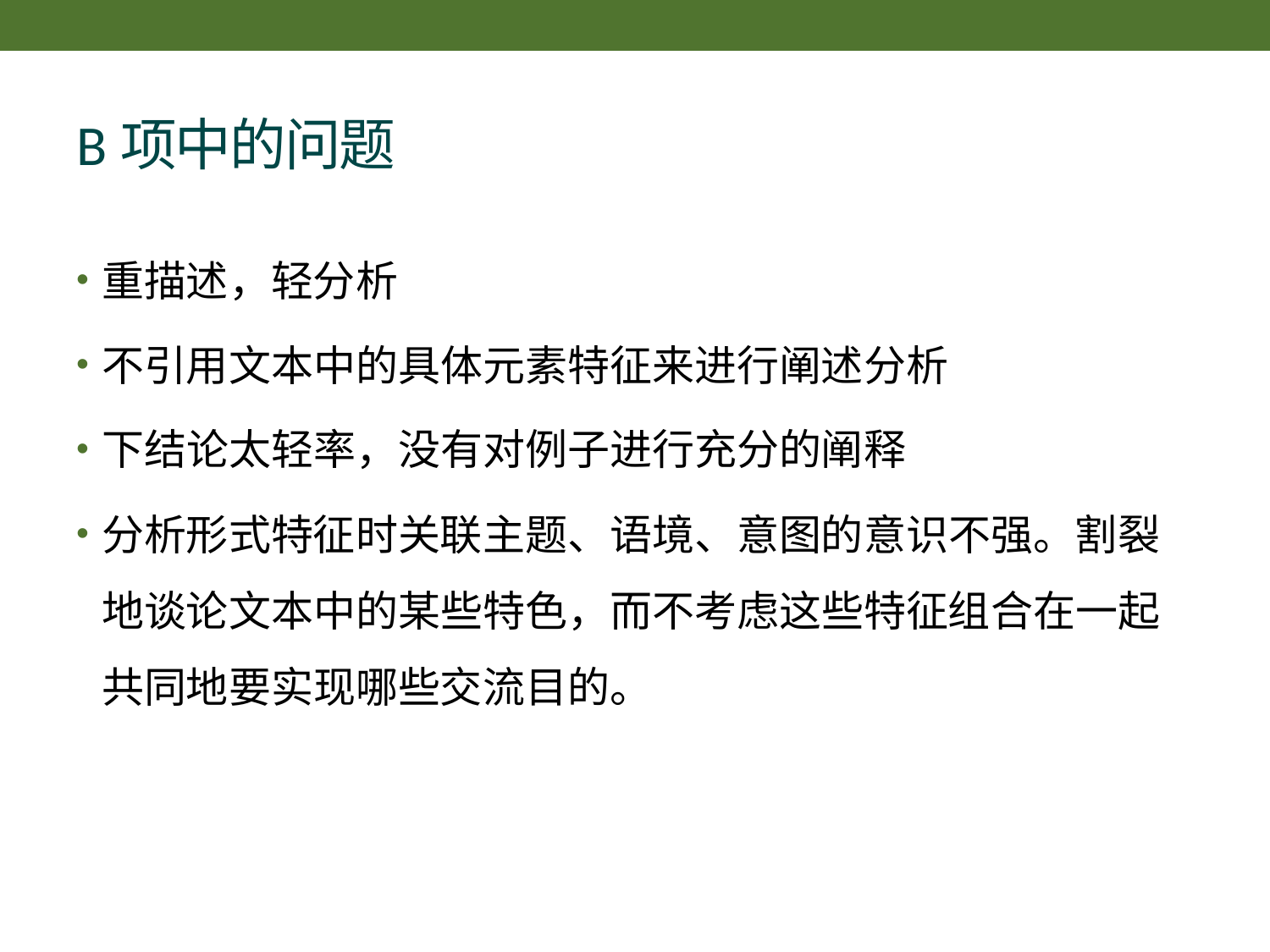

# B项中的问题
重描述，轻分析
不引用文本中的具体元素特征来进行阐述分析
下结论太轻率，没有对例子进行充分的阐释
分析形式特征时关联主题、语境、意图的意识不强。割裂地谈论文本中的某些特色，而不考虑这些特征组合在一起共同地要实现哪些交流目的。